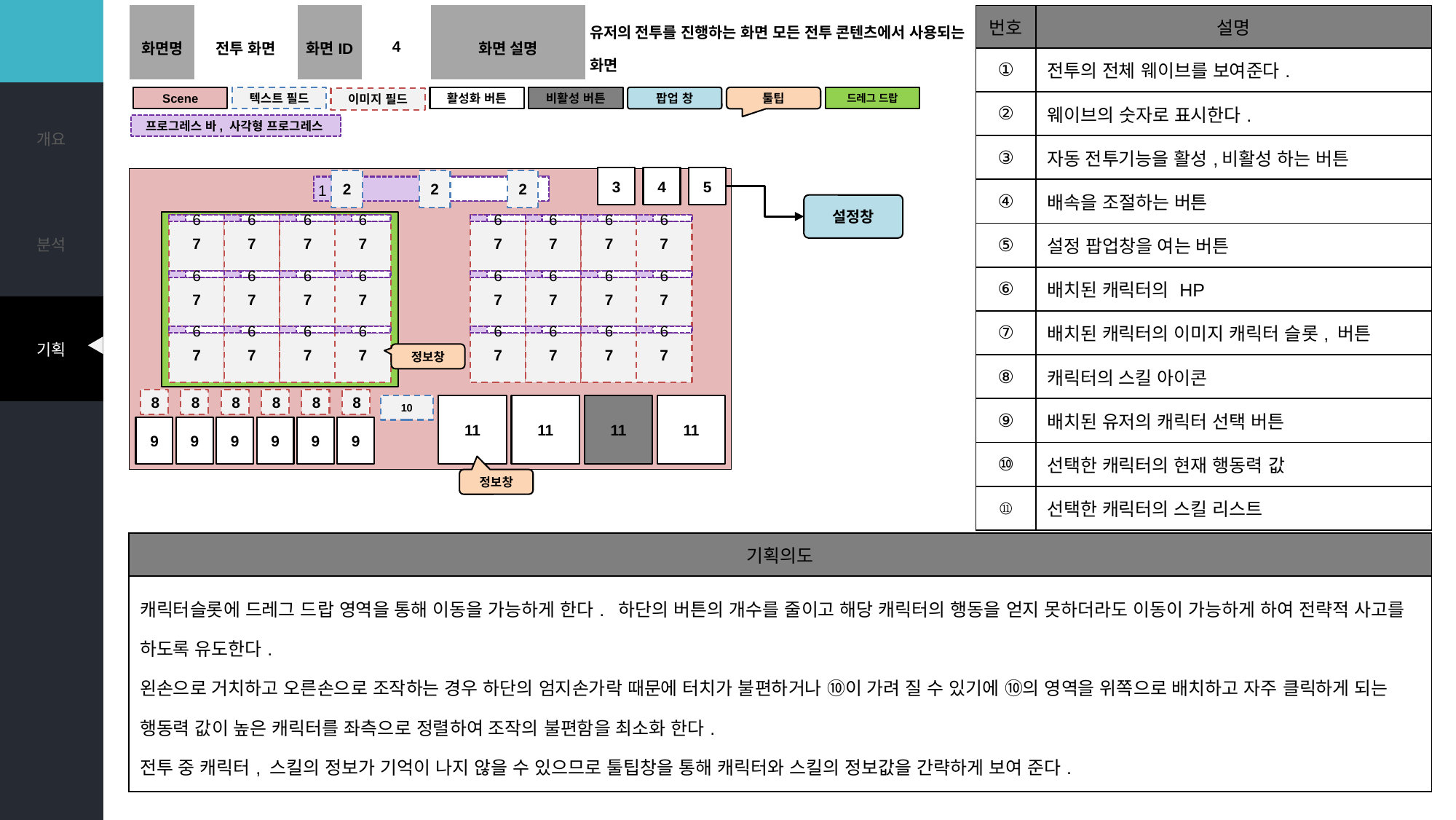

| 화면명 | 전투 화면 | 화면ID | 4 | 화면 설명 | 유저의 전투를 진행하는 화면 모든 전투 콘텐츠에서 사용되는 화면 |
| --- | --- | --- | --- | --- | --- |
| 번호 | 설명 |
| --- | --- |
| ① | 전투의 전체 웨이브를 보여준다. |
| ② | 웨이브의 숫자로 표시한다. |
| ③ | 자동 전투기능을 활성,비활성 하는 버튼 |
| ④ | 배속을 조절하는 버튼 |
| ⑤ | 설정 팝업창을 여는 버튼 |
| ⑥ | 배치된 캐릭터의 HP |
| ⑦ | 배치된 캐릭터의 이미지 캐릭터 슬롯, 버튼 |
| ⑧ | 캐릭터의 스킬 아이콘 |
| ⑨ | 배치된 유저의 캐릭터 선택 버튼 |
| ⑩ | 선택한 캐릭터의 현재 행동력 값 |
| ⑪ | 선택한 캐릭터의 스킬 리스트 |
팝업 창
드레그 드랍
비활성 버튼
툴팁
프로그레스 바, 사각형 프로그레스
3
4
5

2
2
2
1

6
7

6
7

6
7

6
7

6
7

6
7

6
7

6
7

6
7

6
7

6
7

6
7

6
7

6
7

6
7

6
7

6
7

6
7

6
7

6
7

6
7

6
7

6
7

6
7

정보창
8
9
8
9
8
9
8
9
8
9
8
9
10
11
11
11
11
정보창
설정창
| 기획의도 |
| --- |
| 캐릭터슬롯에 드레그 드랍 영역을 통해 이동을 가능하게 한다. 하단의 버튼의 개수를 줄이고 해당 캐릭터의 행동을 얻지 못하더라도 이동이 가능하게 하여 전략적 사고를 하도록 유도한다. 왼손으로 거치하고 오른손으로 조작하는 경우 하단의 엄지손가락 때문에 터치가 불편하거나 ⑩이 가려 질 수 있기에 ⑩의 영역을 위쪽으로 배치하고 자주 클릭하게 되는 행동력 값이 높은 캐릭터를 좌측으로 정렬하여 조작의 불편함을 최소화 한다. 전투 중 캐릭터, 스킬의 정보가 기억이 나지 않을 수 있으므로 툴팁창을 통해 캐릭터와 스킬의 정보값을 간략하게 보여 준다. |